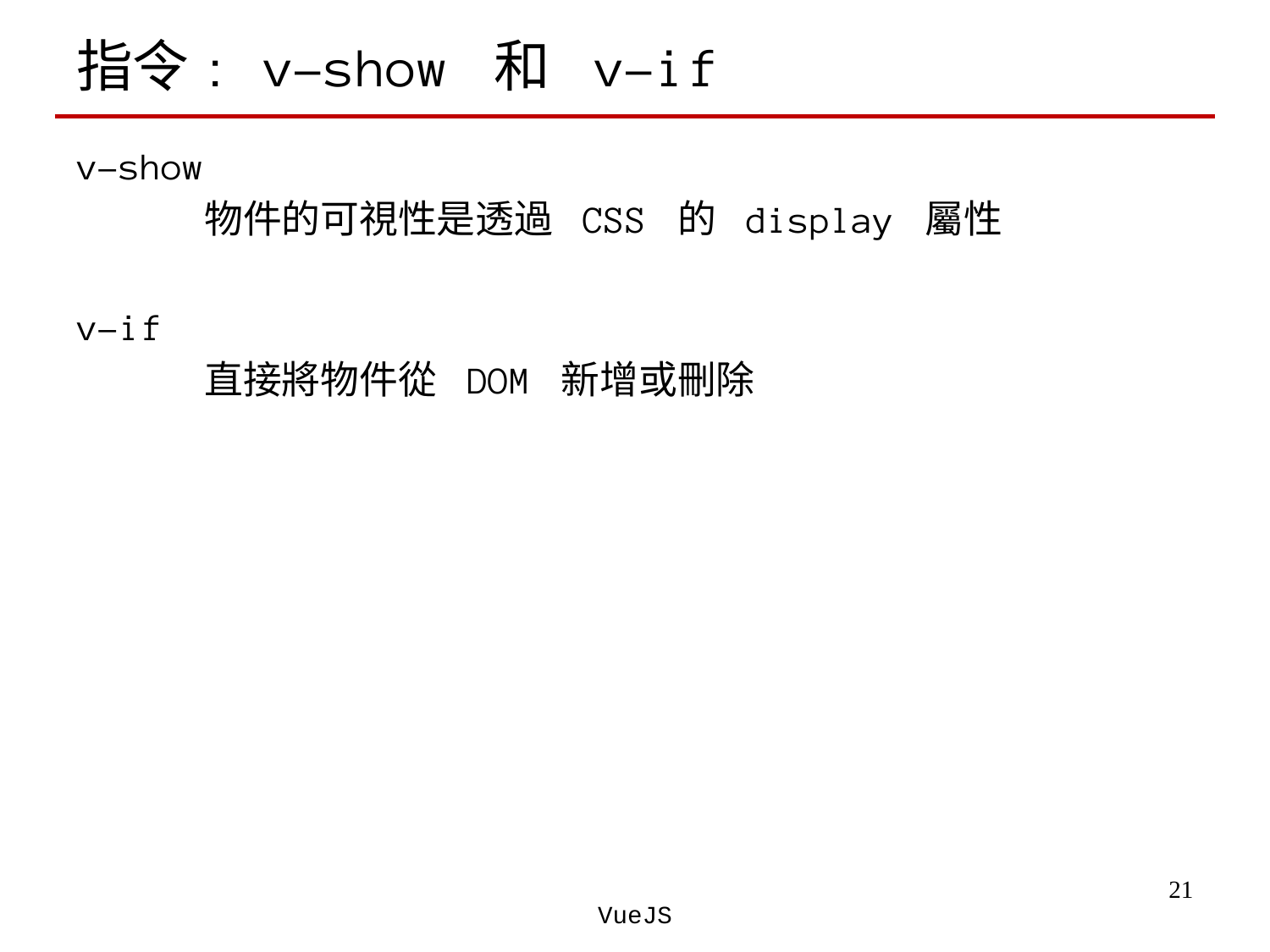

# 指令: v-show 和 v-if
v-show
	物件的可視性是透過 CSS 的 display 屬性

v-if
	直接將物件從 DOM 新增或刪除

21
VueJS